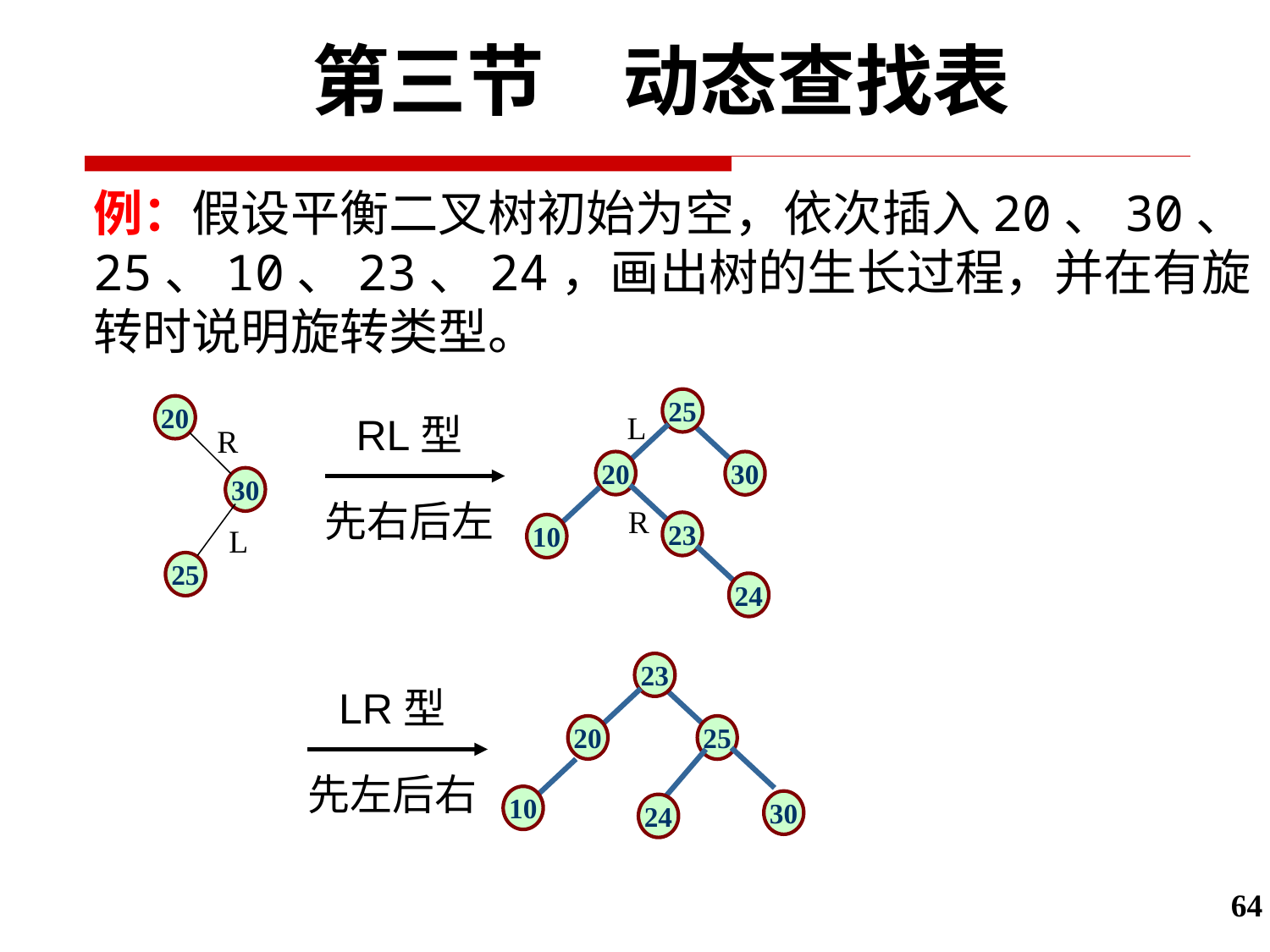

第三节　动态查找表
例：假设平衡二叉树初始为空，依次插入20、30、25、10、23、24，画出树的生长过程，并在有旋转时说明旋转类型。

25

20
30
20
L
RL型
R
30

先右后左
R
23
10
L

25
24
23

20
25
LR型

先左后右
10
30
24
64